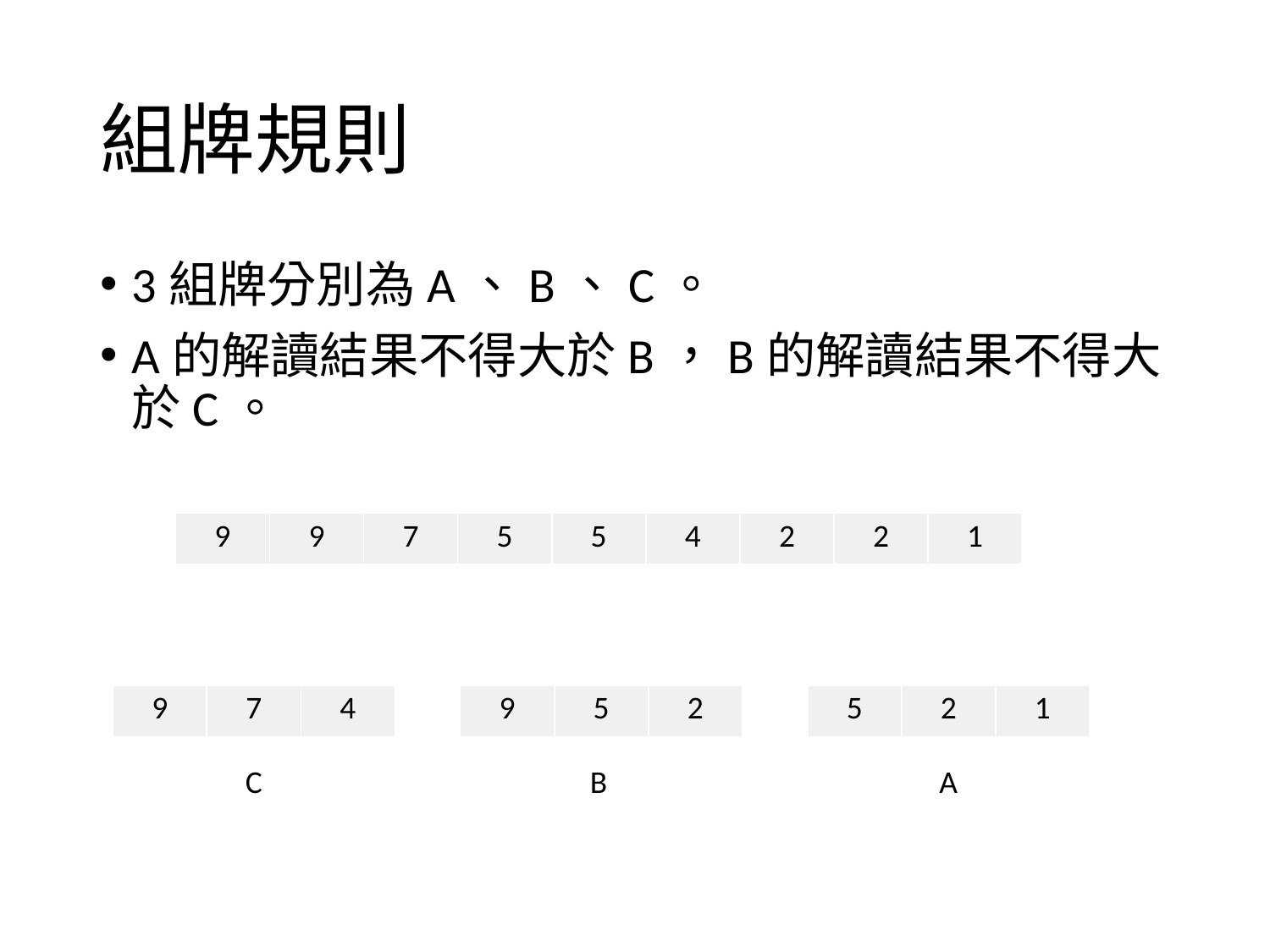

# 組牌規則
3組牌分別為A、B、C。
A的解讀結果不得大於B，B的解讀結果不得大於C。
| 9 | 9 | 7 | 5 | 5 | 4 | 2 | 2 | 1 |
| --- | --- | --- | --- | --- | --- | --- | --- | --- |
| 9 | 7 | 4 |
| --- | --- | --- |
| 9 | 5 | 2 |
| --- | --- | --- |
| 5 | 2 | 1 |
| --- | --- | --- |
C
B
A